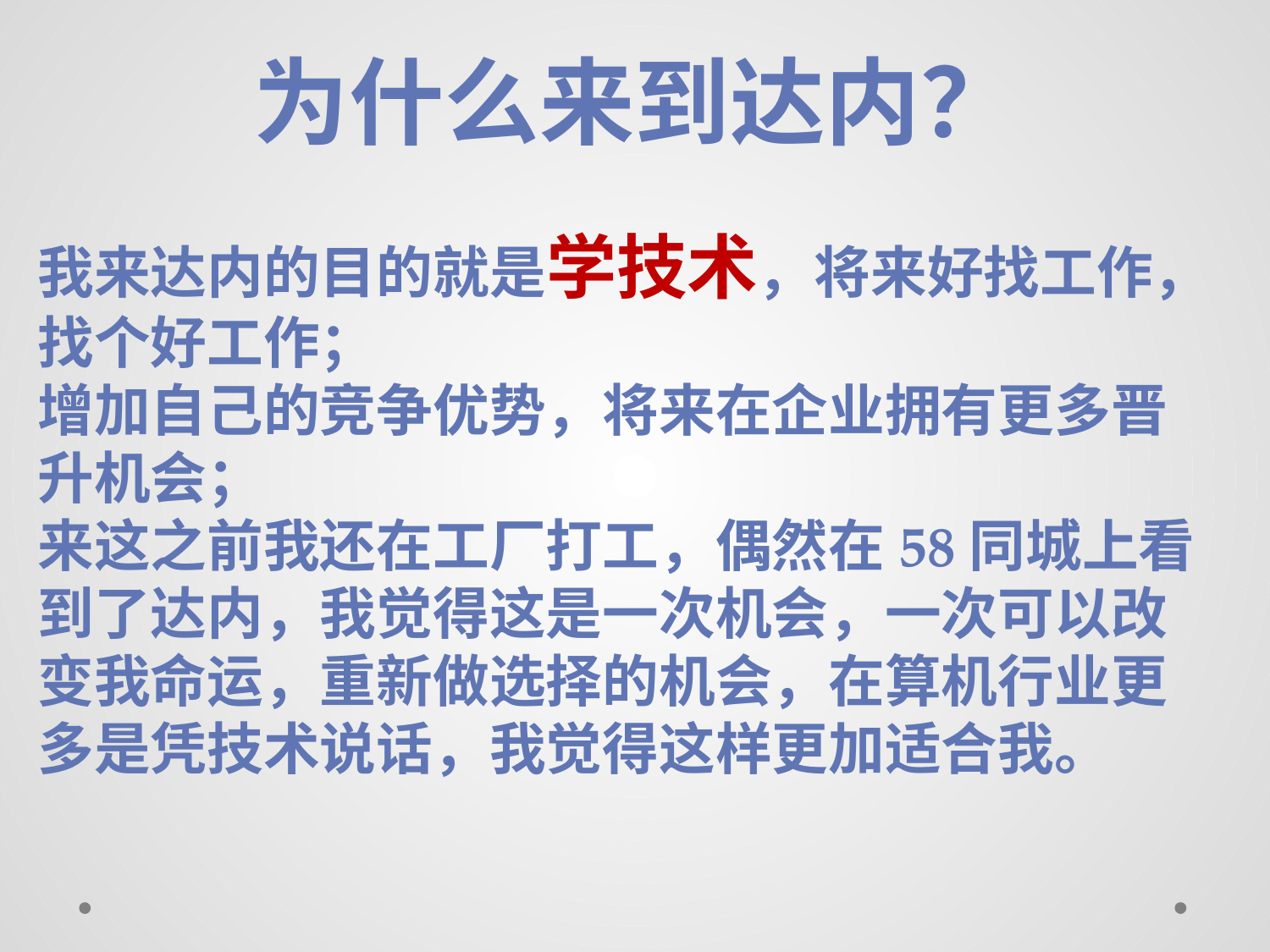

为什么来到达内？
我来达内的目的就是学技术，将来好找工作，找个好工作；
增加自己的竞争优势，将来在企业拥有更多晋升机会；
来这之前我还在工厂打工，偶然在58同城上看到了达内，我觉得这是一次机会，一次可以改变我命运，重新做选择的机会，在算机行业更多是凭技术说话，我觉得这样更加适合我。